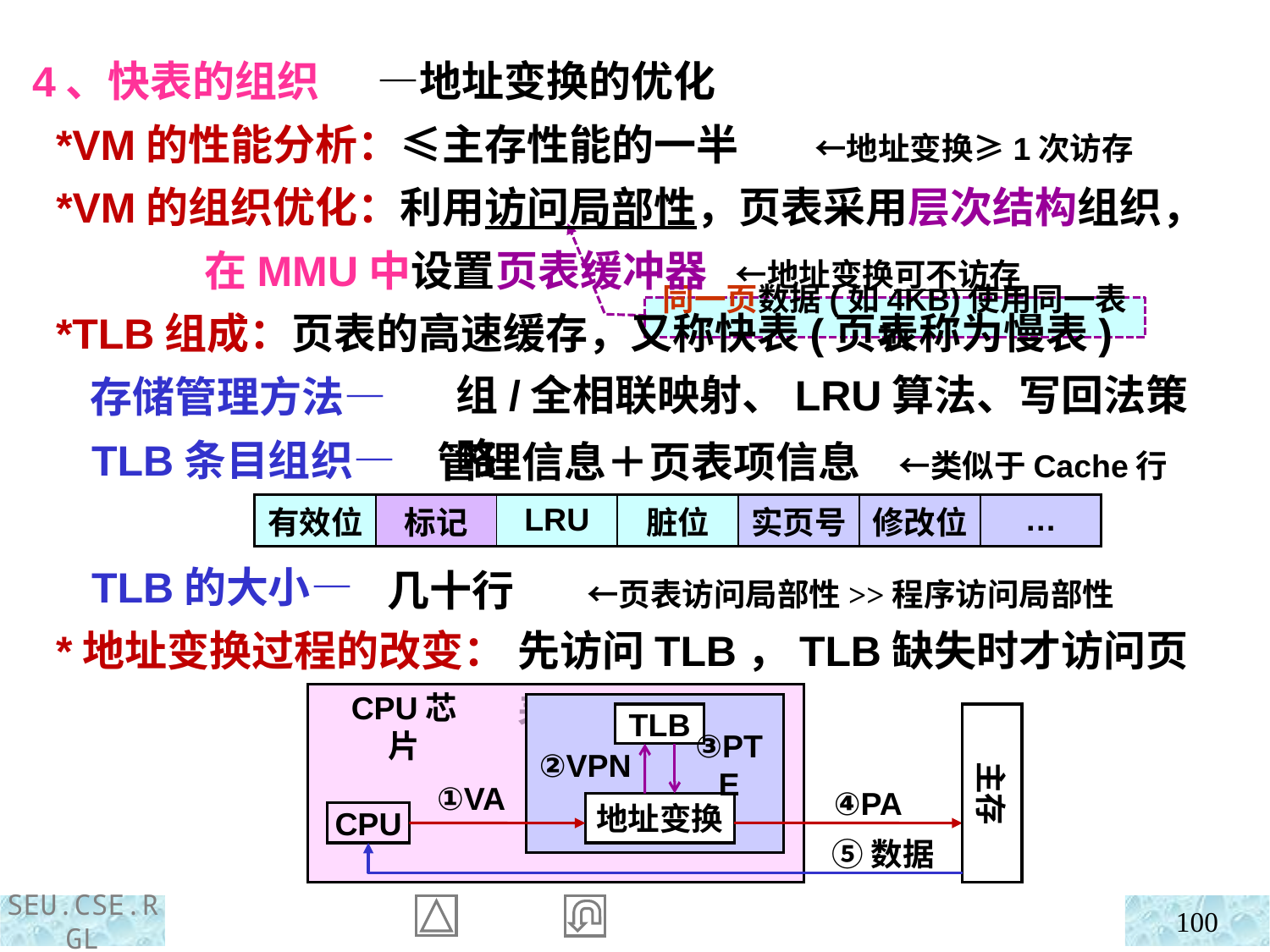

4、快表的组织      —地址变换的优化
  *VM的性能分析：≤主存性能的一半        ←地址变换≥1次访存
  *VM的组织优化：利用访问局部性，页表采用层次结构组织，
                 在MMU中设置页表缓冲器   ←地址变换可不访存
  *TLB组成：页表的高速缓存，又称快表(页表称为慢表)
     存储管理方法—
     TLB条目组织—

     TLB的大小—
  *地址变换过程的改变：
同一页数据(如4KB)使用同一表项
组/全相联映射、LRU算法、写回法策略
管理信息＋页表项信息    ←类似于Cache行
| 有效位 | 标记 | LRU | 脏位 | 实页号 | 修改位 | … |
| --- | --- | --- | --- | --- | --- | --- |
几十行         ←页表访问局部性>>程序访问局部性
先访问TLB，TLB缺失时才访问页表

TLB
主存
CPU芯片
③PTE
②VPN
①VA
④PA
地址变换
CPU
⑤数据

100